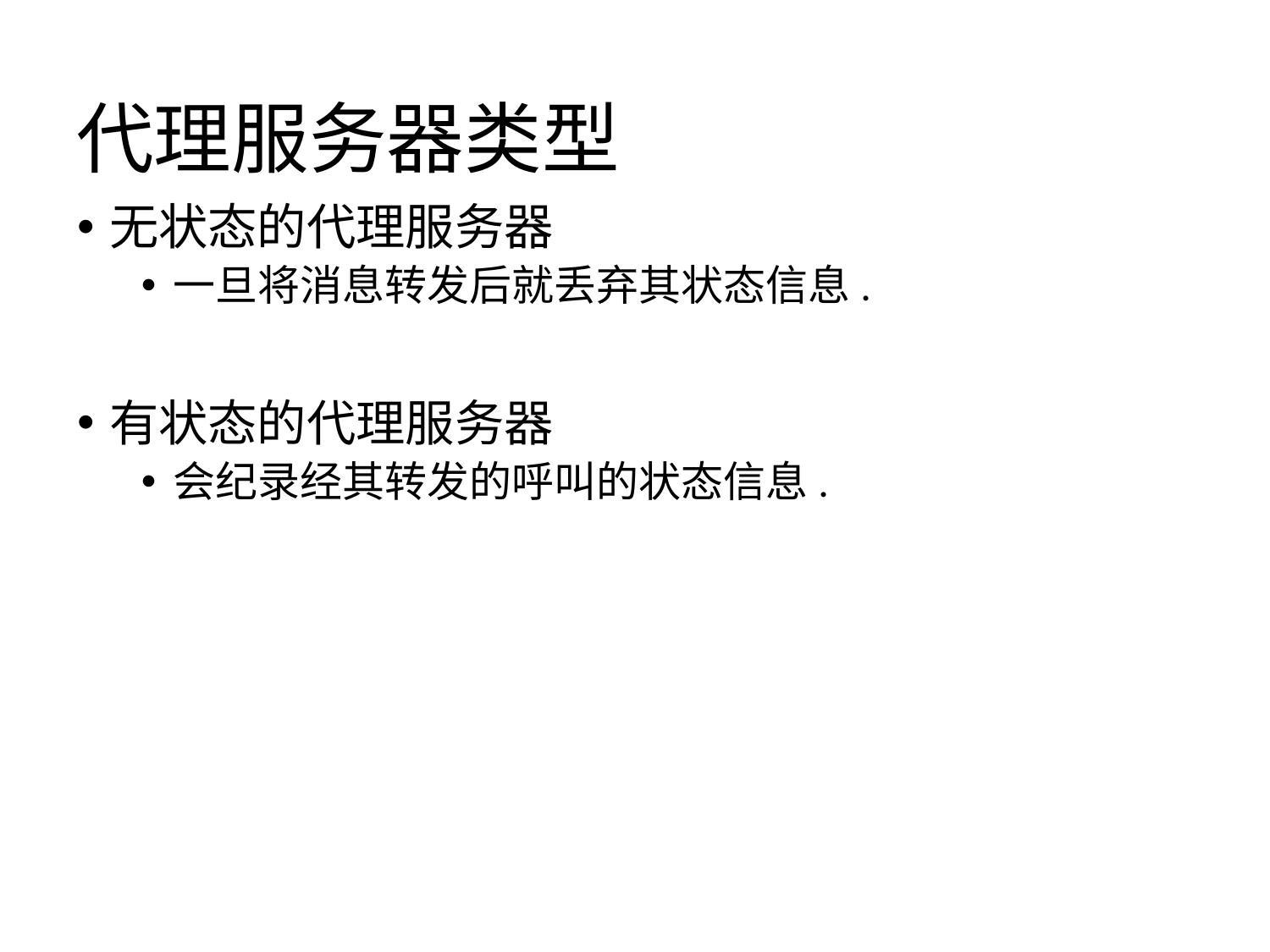

# 代理服务器类型
无状态的代理服务器
一旦将消息转发后就丢弃其状态信息.

有状态的代理服务器
会纪录经其转发的呼叫的状态信息.